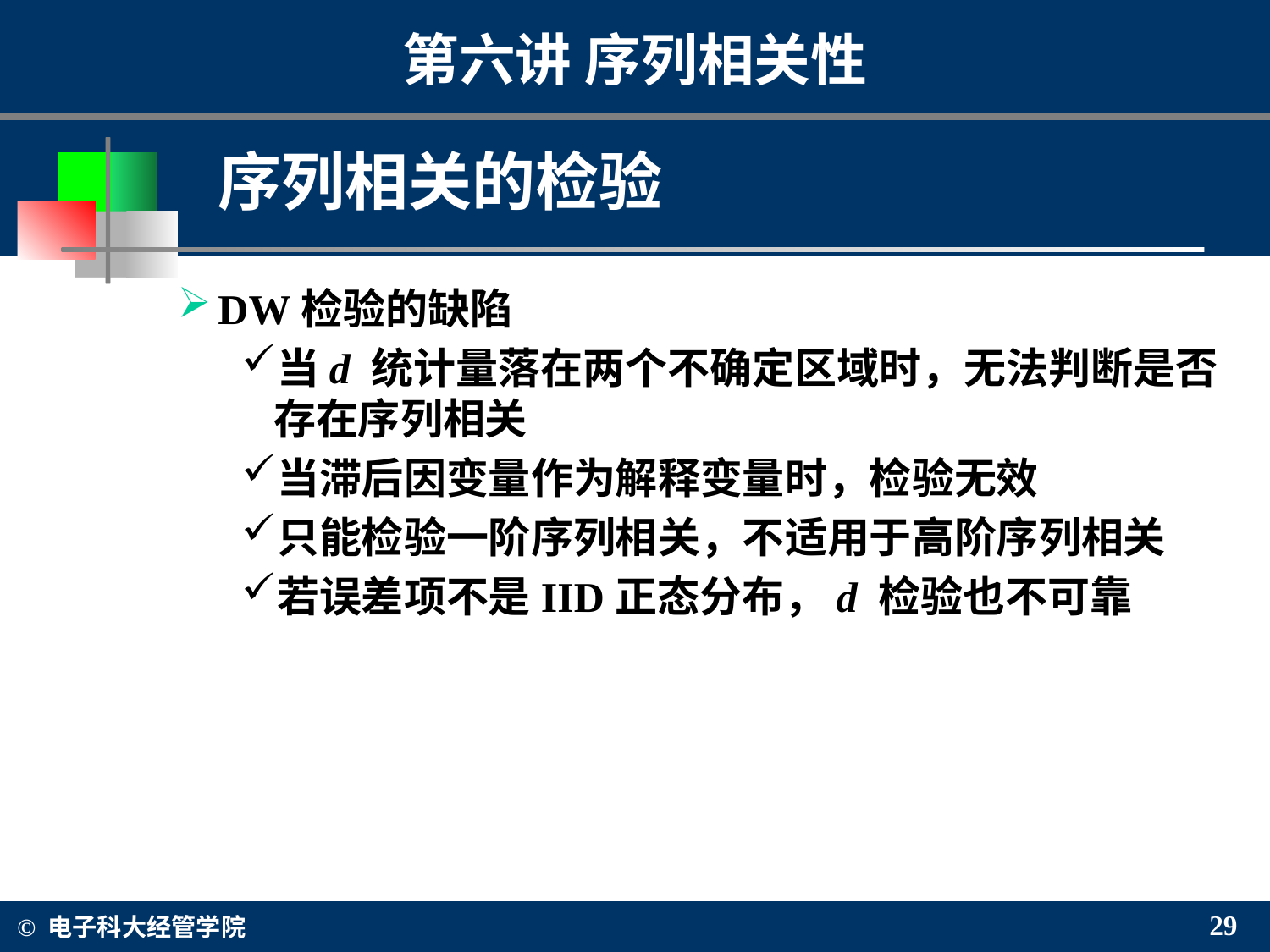

序列相关的检验
DW检验的缺陷
当d 统计量落在两个不确定区域时，无法判断是否存在序列相关
当滞后因变量作为解释变量时，检验无效
只能检验一阶序列相关，不适用于高阶序列相关
若误差项不是IID正态分布，d 检验也不可靠